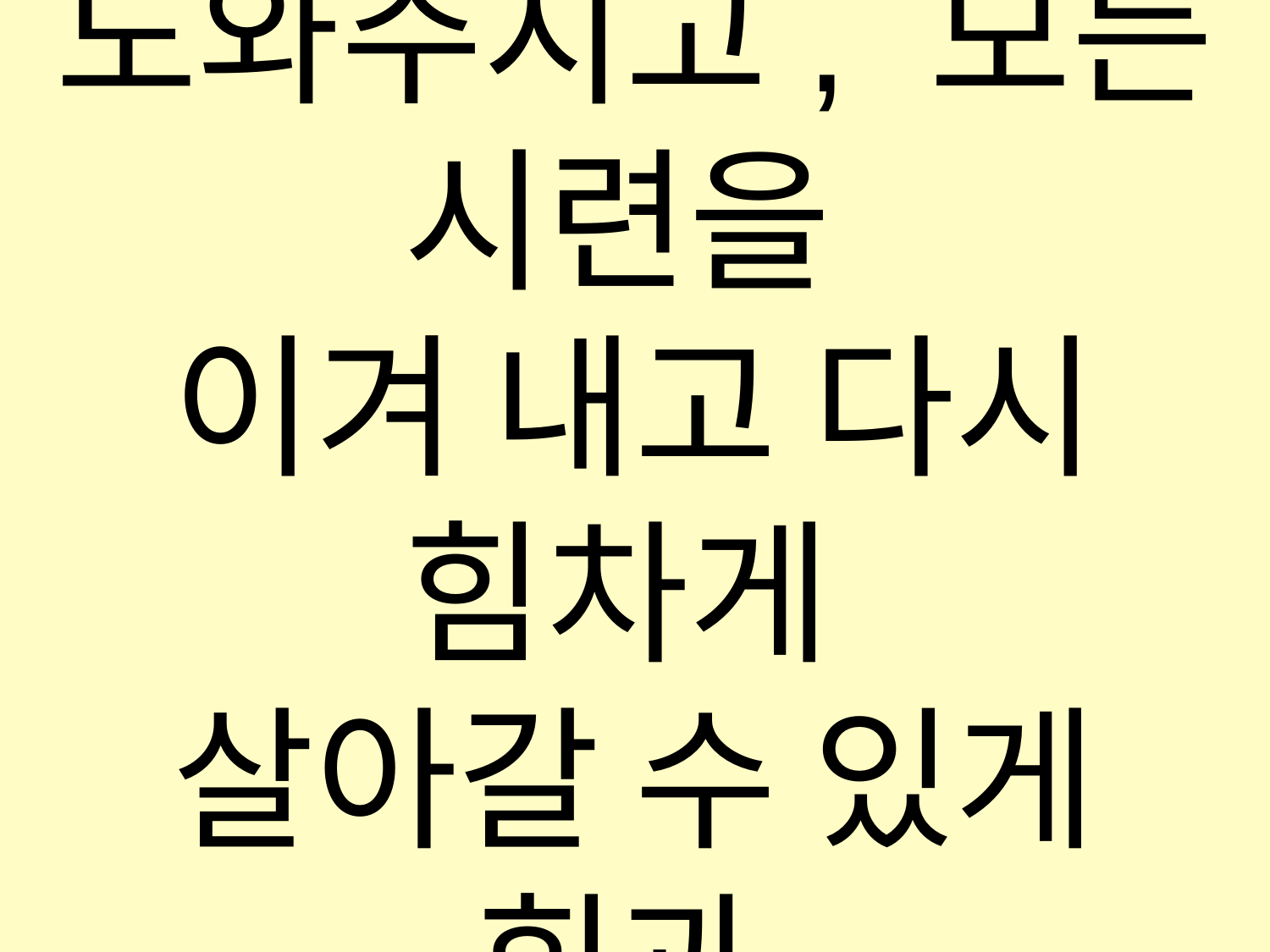

희망을 잃지 않도록
도와주시고, 모든 시련을
이겨 내고 다시 힘차게
살아갈 수 있게 힘과
용기를 주세요.